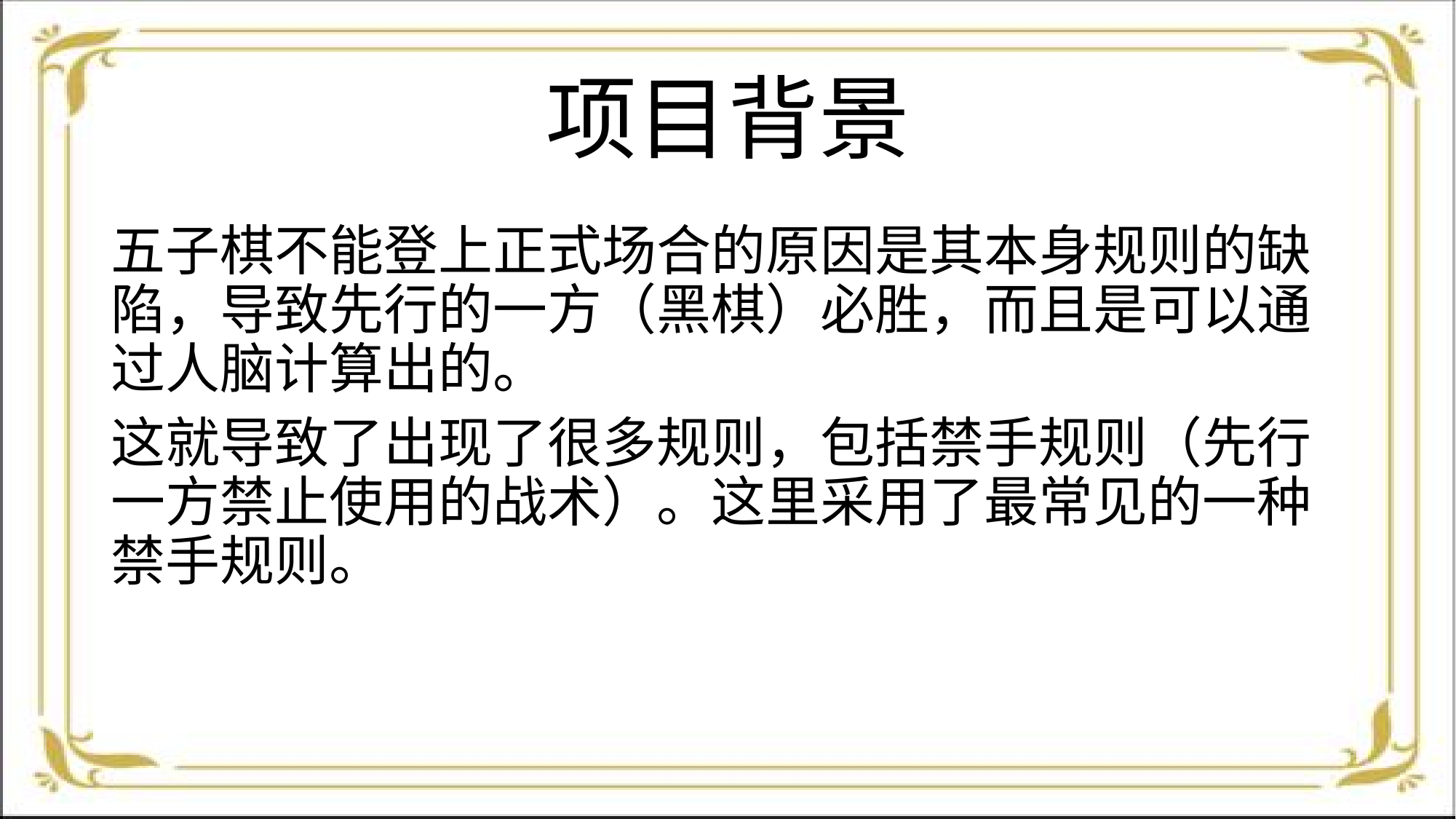

# 项目背景
五子棋不能登上正式场合的原因是其本身规则的缺陷，导致先行的一方（黑棋）必胜，而且是可以通过人脑计算出的。
这就导致了出现了很多规则，包括禁手规则（先行一方禁止使用的战术）。这里采用了最常见的一种禁手规则。